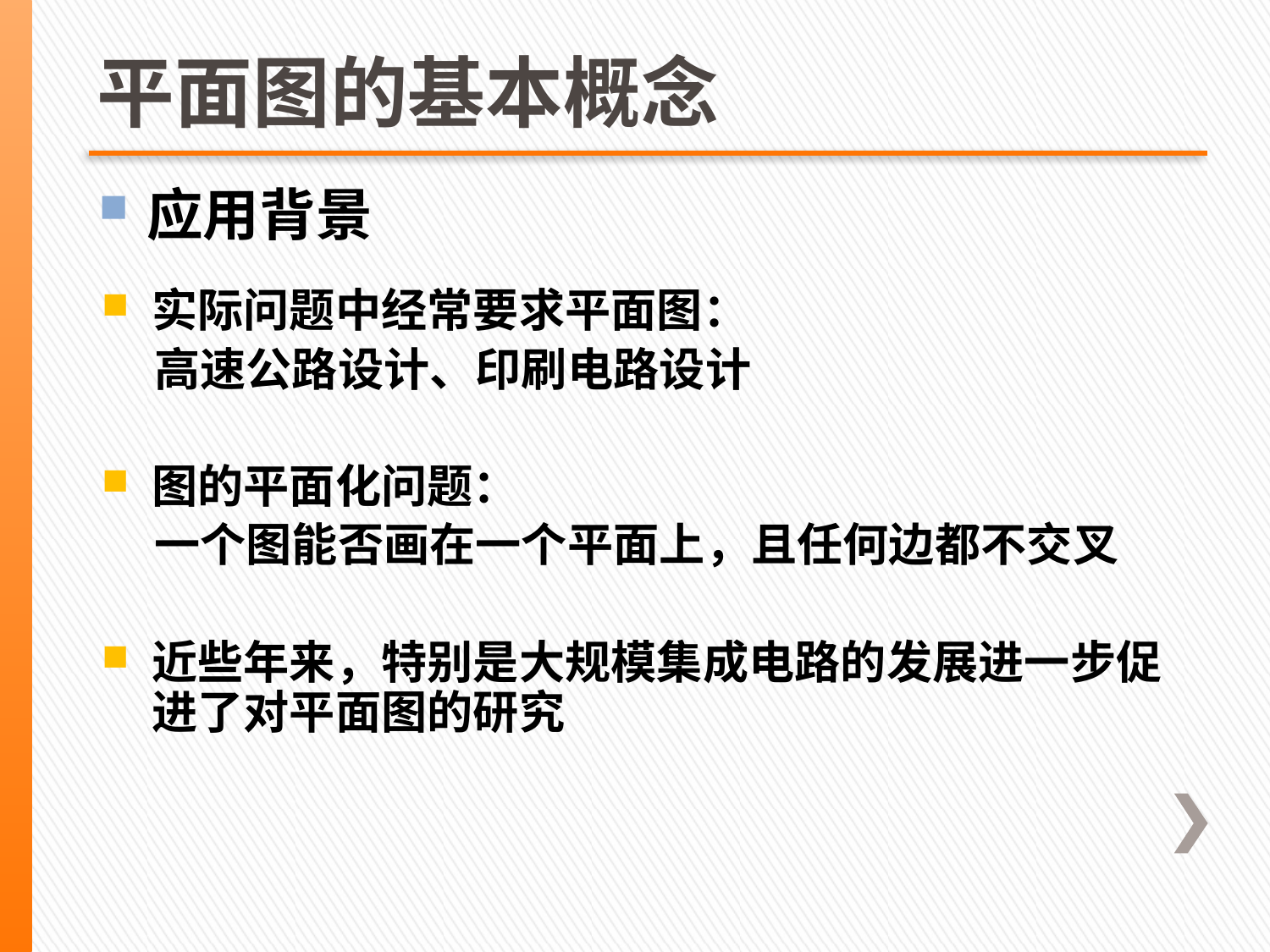

# 平面图的基本概念
应用背景

实际问题中经常要求平面图：
    高速公路设计、印刷电路设计

图的平面化问题：
    一个图能否画在一个平面上，且任何边都不交叉

近些年来，特别是大规模集成电路的发展进一步促进了对平面图的研究